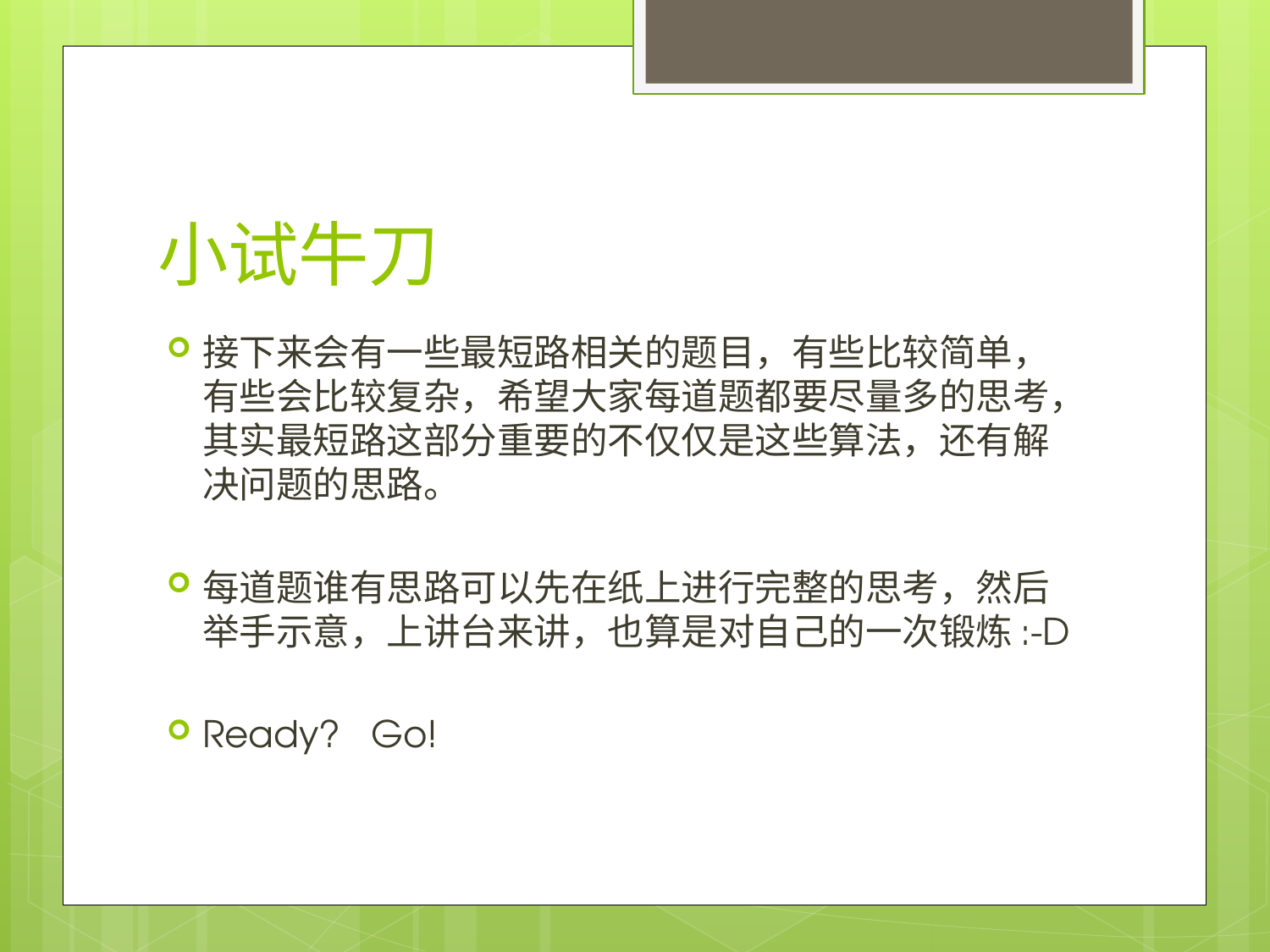

# 小试牛刀
接下来会有一些最短路相关的题目，有些比较简单，有些会比较复杂，希望大家每道题都要尽量多的思考，其实最短路这部分重要的不仅仅是这些算法，还有解决问题的思路。

每道题谁有思路可以先在纸上进行完整的思考，然后举手示意，上讲台来讲，也算是对自己的一次锻炼:-D

Ready?   Go!